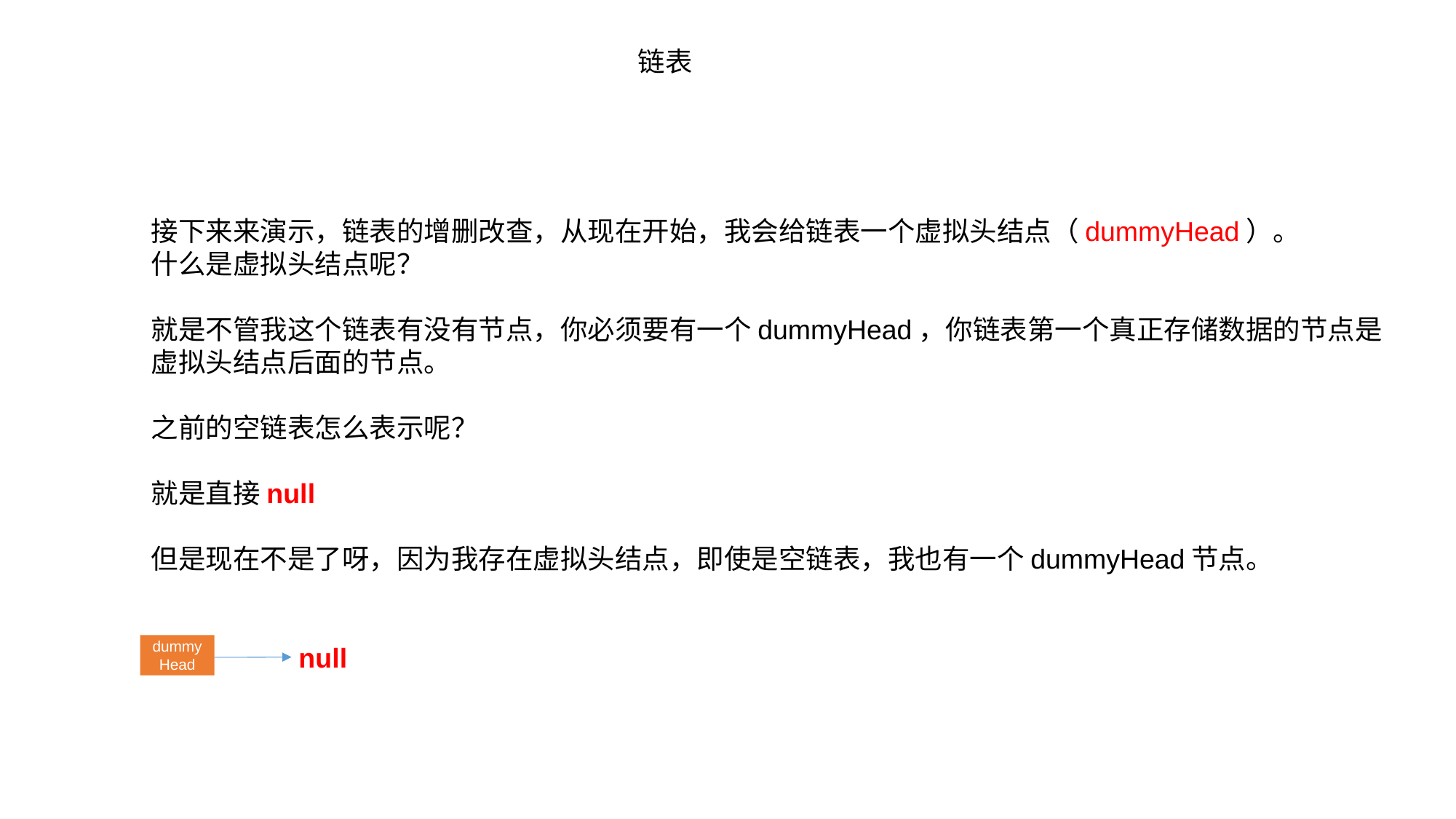

链表
接下来来演示，链表的增删改查，从现在开始，我会给链表一个虚拟头结点（dummyHead）。
什么是虚拟头结点呢？

就是不管我这个链表有没有节点，你必须要有一个dummyHead，你链表第一个真正存储数据的节点是
虚拟头结点后面的节点。

之前的空链表怎么表示呢？

就是直接null

但是现在不是了呀，因为我存在虚拟头结点，即使是空链表，我也有一个dummyHead节点。
null
dummyHead